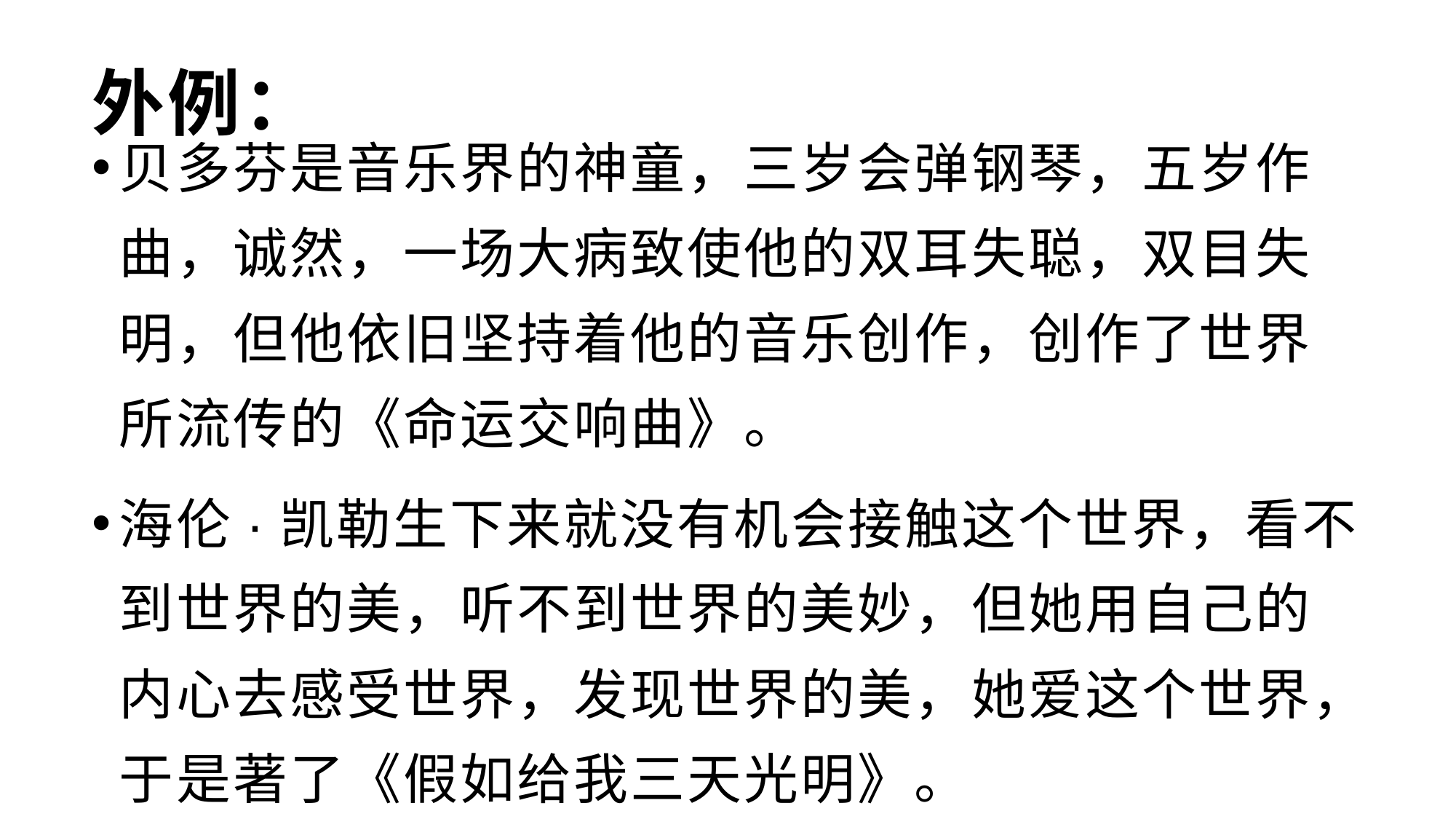

# 外例：
贝多芬是音乐界的神童，三岁会弹钢琴，五岁作曲，诚然，一场大病致使他的双耳失聪，双目失明，但他依旧坚持着他的音乐创作，创作了世界所流传的《命运交响曲》。
海伦·凯勒生下来就没有机会接触这个世界，看不到世界的美，听不到世界的美妙，但她用自己的内心去感受世界，发现世界的美，她爱这个世界，于是著了《假如给我三天光明》。